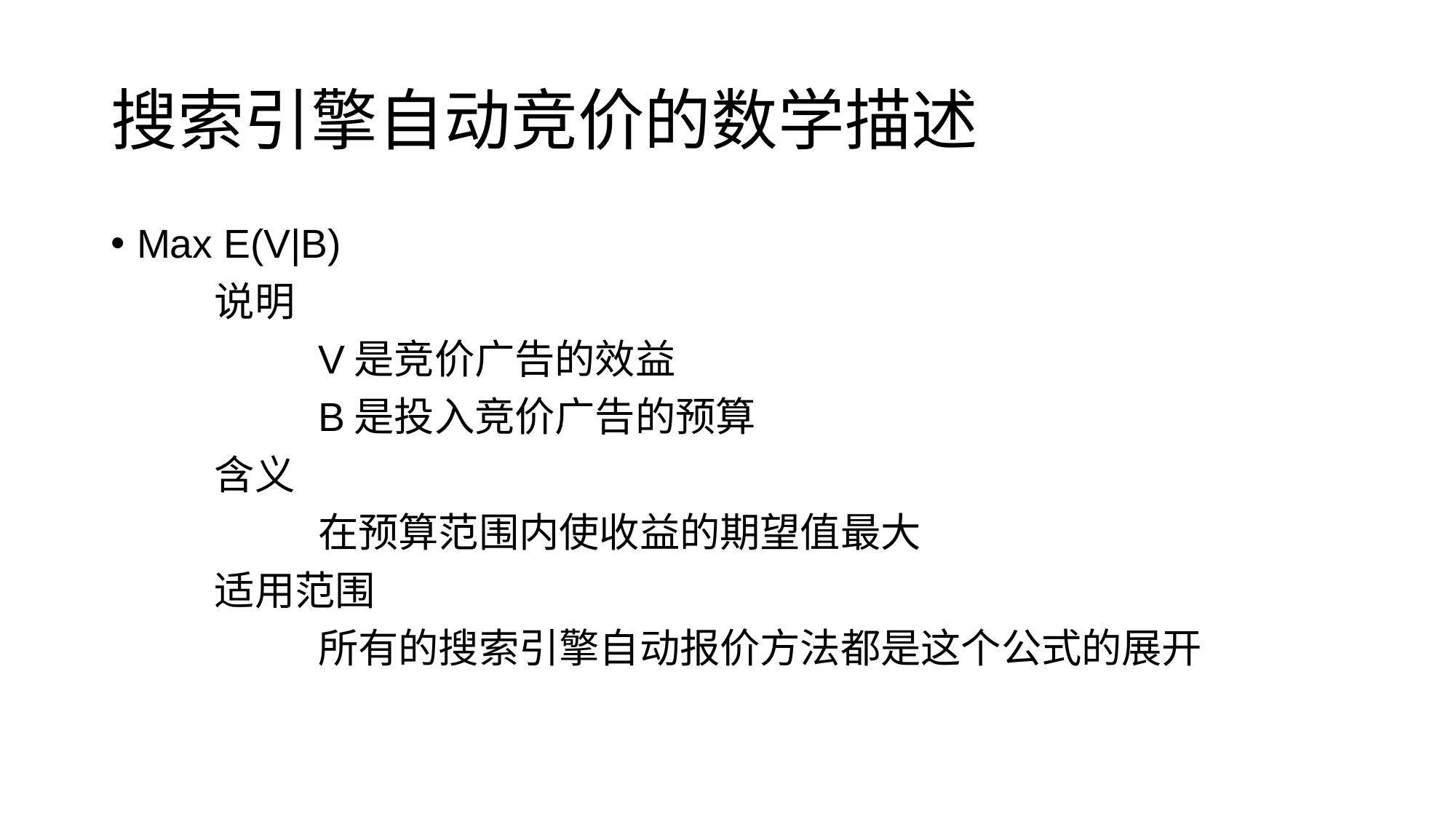

# 搜索引擎自动竞价的数学描述
Max E(V|B)
	说明
		V是竞价广告的效益
		B是投入竞价广告的预算
	含义
		在预算范围内使收益的期望值最大
	适用范围
		所有的搜索引擎自动报价方法都是这个公式的展开